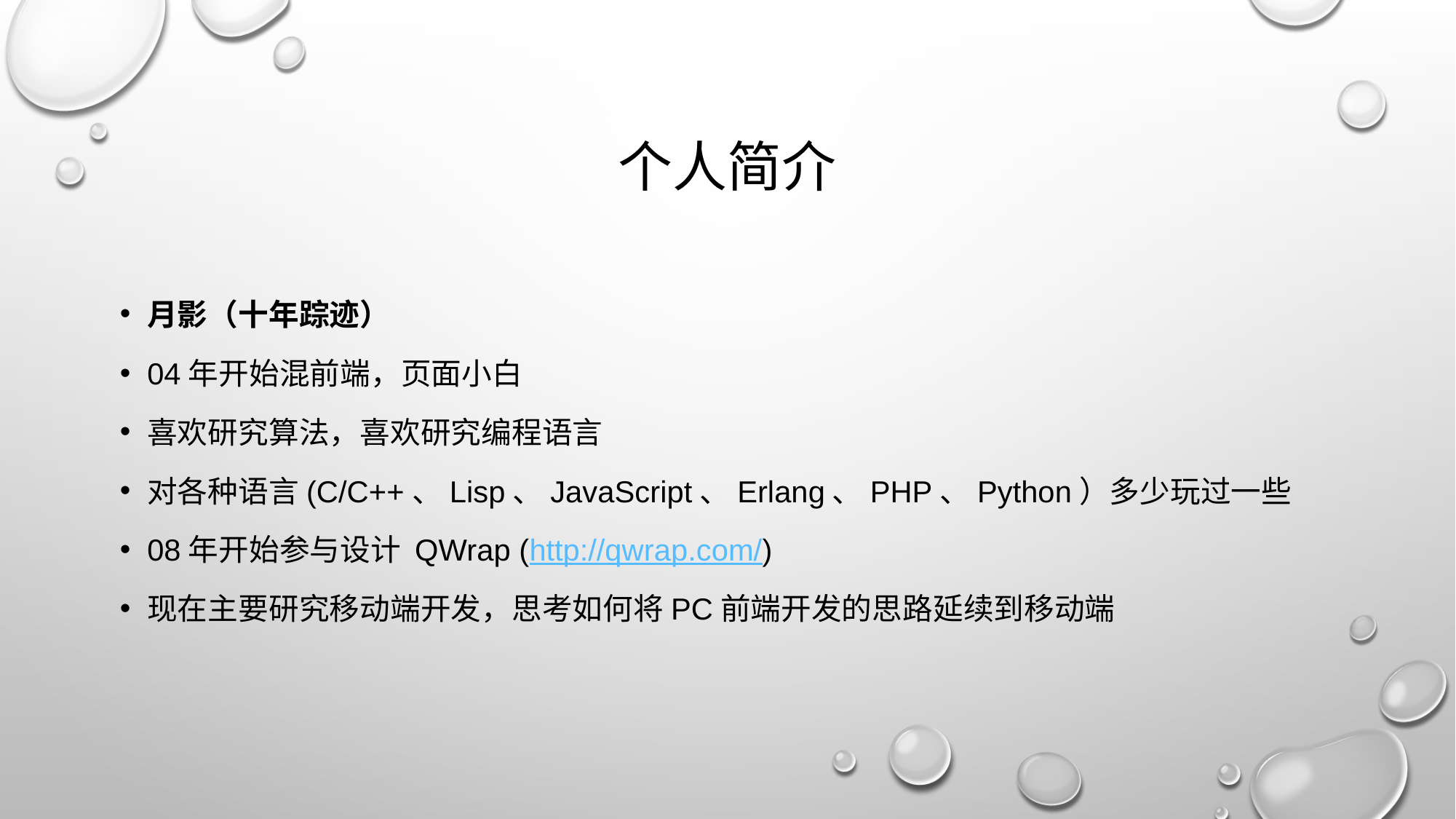

# 个人简介
月影（十年踪迹）
04年开始混前端，页面小白
喜欢研究算法，喜欢研究编程语言
对各种语言(C/C++、Lisp、JavaScript、Erlang、PHP、Python）多少玩过一些
08年开始参与设计 QWrap (http://qwrap.com/)
现在主要研究移动端开发，思考如何将PC前端开发的思路延续到移动端